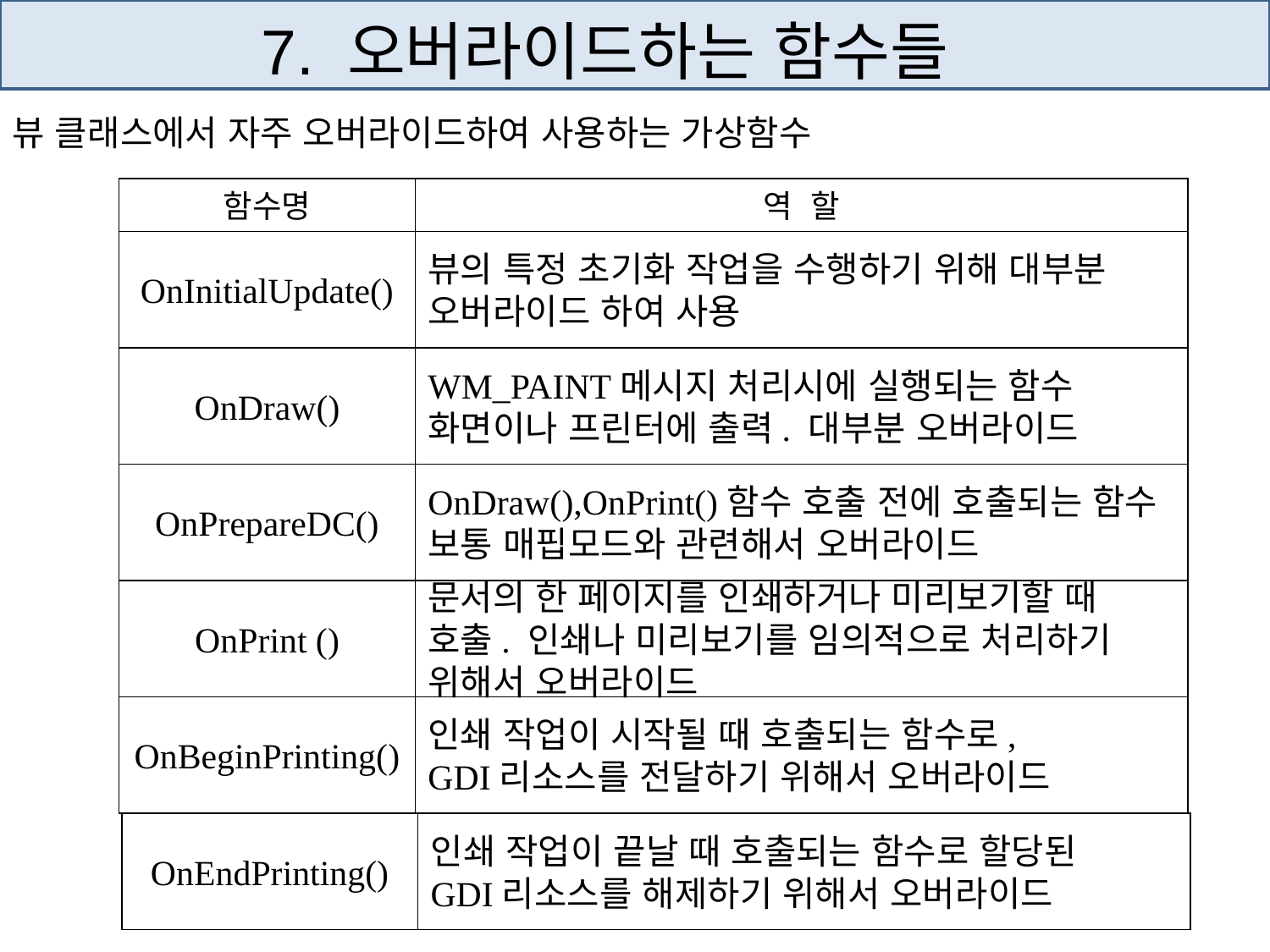

# 7. 오버라이드하는 함수들
뷰 클래스에서 자주 오버라이드하여 사용하는 가상함수

함수명
역  할
OnInitialUpdate()
뷰의 특정 초기화 작업을 수행하기 위해 대부분
오버라이드 하여 사용
OnDraw()
WM_PAINT메시지 처리시에 실행되는 함수
화면이나 프린터에 출력. 대부분 오버라이드
OnPrepareDC()
OnDraw(),OnPrint()함수 호출 전에 호출되는 함수
보통 매핍모드와 관련해서 오버라이드
OnPrint ()
문서의 한 페이지를 인쇄하거나 미리보기할 때
호출. 인쇄나 미리보기를 임의적으로 처리하기
위해서 오버라이드
OnBeginPrinting()
인쇄 작업이 시작될 때 호출되는 함수로,
GDI리소스를 전달하기 위해서 오버라이드
OnEndPrinting()
인쇄 작업이 끝날 때 호출되는 함수로 할당된
GDI리소스를 해제하기 위해서 오버라이드